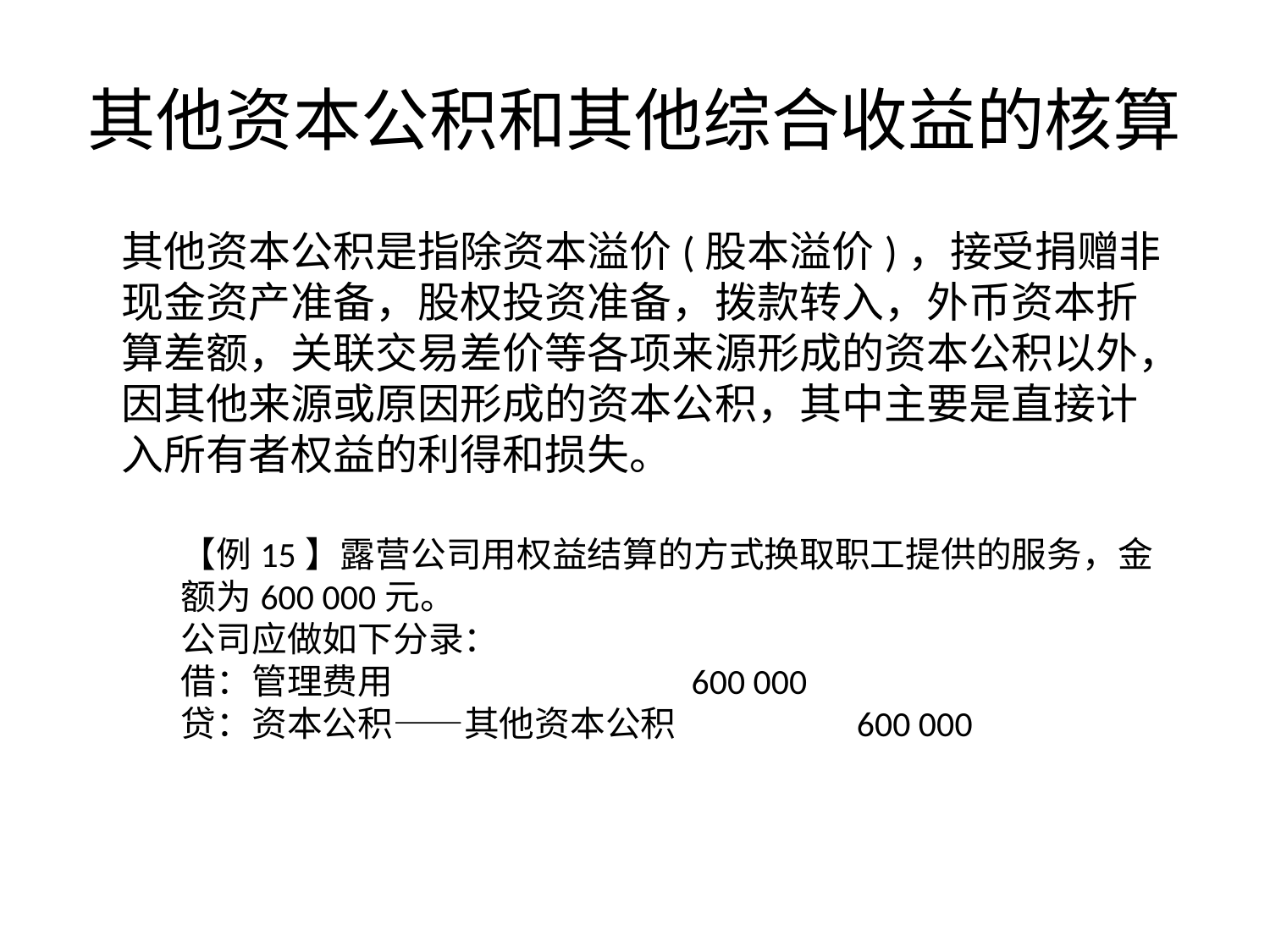

# 其他资本公积和其他综合收益的核算
其他资本公积是指除资本溢价(股本溢价)，接受捐赠非现金资产准备，股权投资准备，拨款转入，外币资本折算差额，关联交易差价等各项来源形成的资本公积以外，因其他来源或原因形成的资本公积，其中主要是直接计入所有者权益的利得和损失。
【例15】露营公司用权益结算的方式换取职工提供的服务，金额为600 000元。
公司应做如下分录：
借：管理费用                                     600 000
贷：资本公积——其他资本公积                      600 000